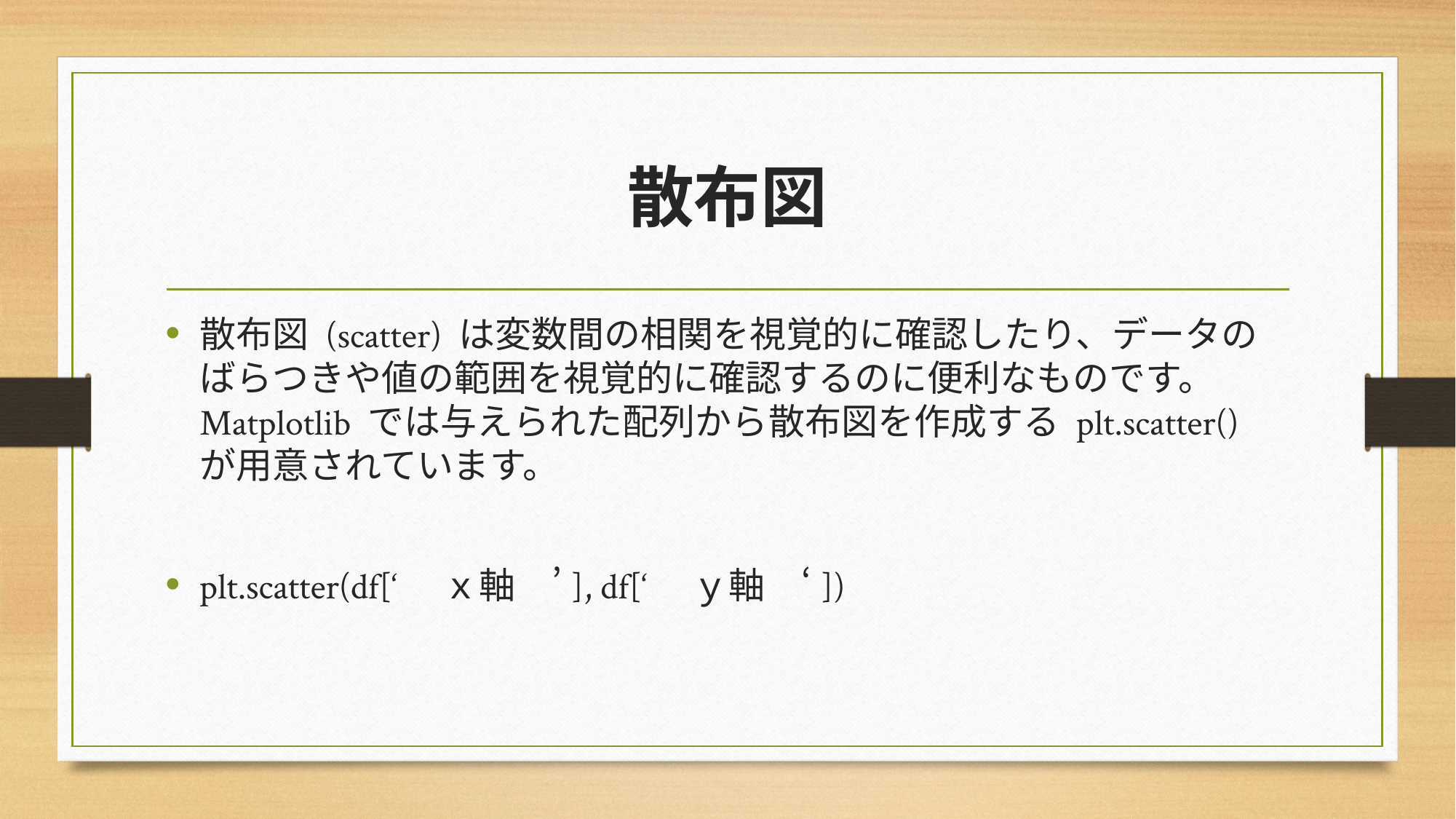

# 散布図
散布図 (scatter) は変数間の相関を視覚的に確認したり、データのばらつきや値の範囲を視覚的に確認するのに便利なものです。 Matplotlib では与えられた配列から散布図を作成する plt.scatter() が用意されています。

plt.scatter(df[‘　ｘ軸　’], df[‘　ｙ軸　‘])